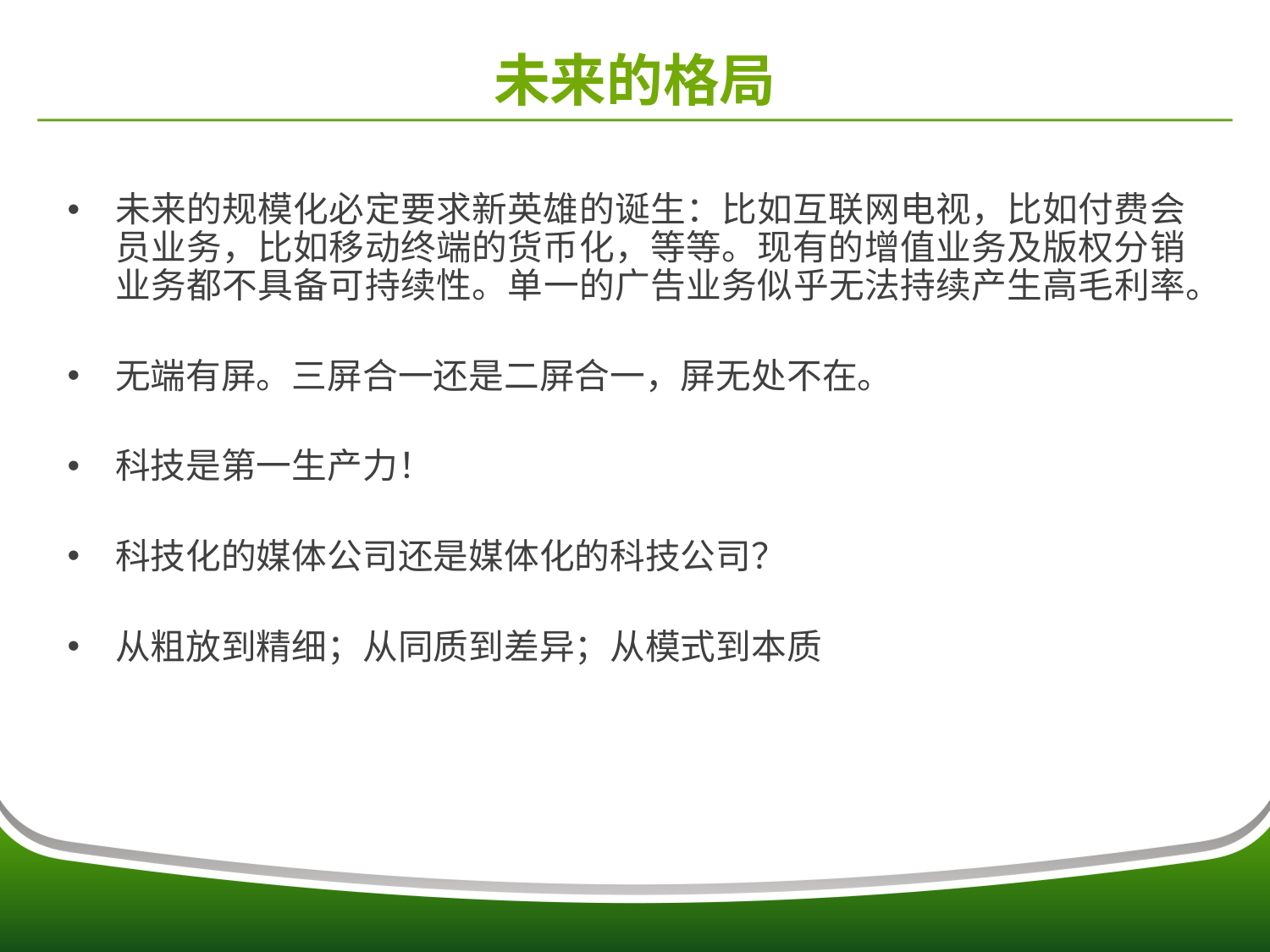

# 未来的格局

未来的规模化必定要求新英雄的诞生：比如互联网电视，比如付费会员业务，比如移动终端的货币化，等等。现有的增值业务及版权分销业务都不具备可持续性。单一的广告业务似乎无法持续产生高毛利率。

无端有屏。三屏合一还是二屏合一，屏无处不在。

科技是第一生产力！

科技化的媒体公司还是媒体化的科技公司？

从粗放到精细；从同质到差异；从模式到本质